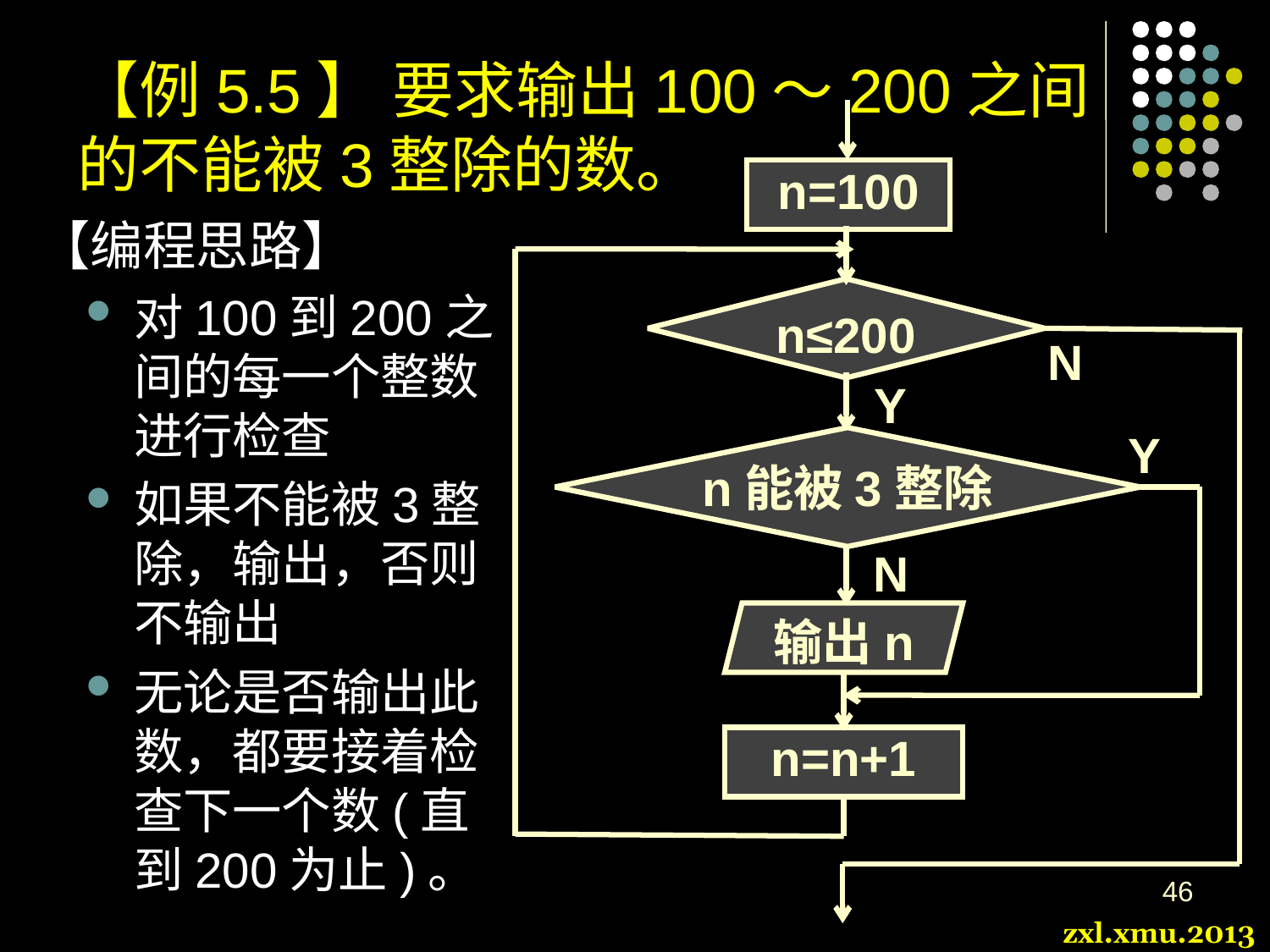

# 【例5.5】 要求输出100～200之间的不能被3整除的数。
n=100
【编程思路】
对100到200之间的每一个整数进行检查
如果不能被3整除，输出，否则不输出
无论是否输出此数，都要接着检查下一个数(直到200为止)。

n≤200
N
Y
Y
n能被3整除
N
输出n
n=n+1
46